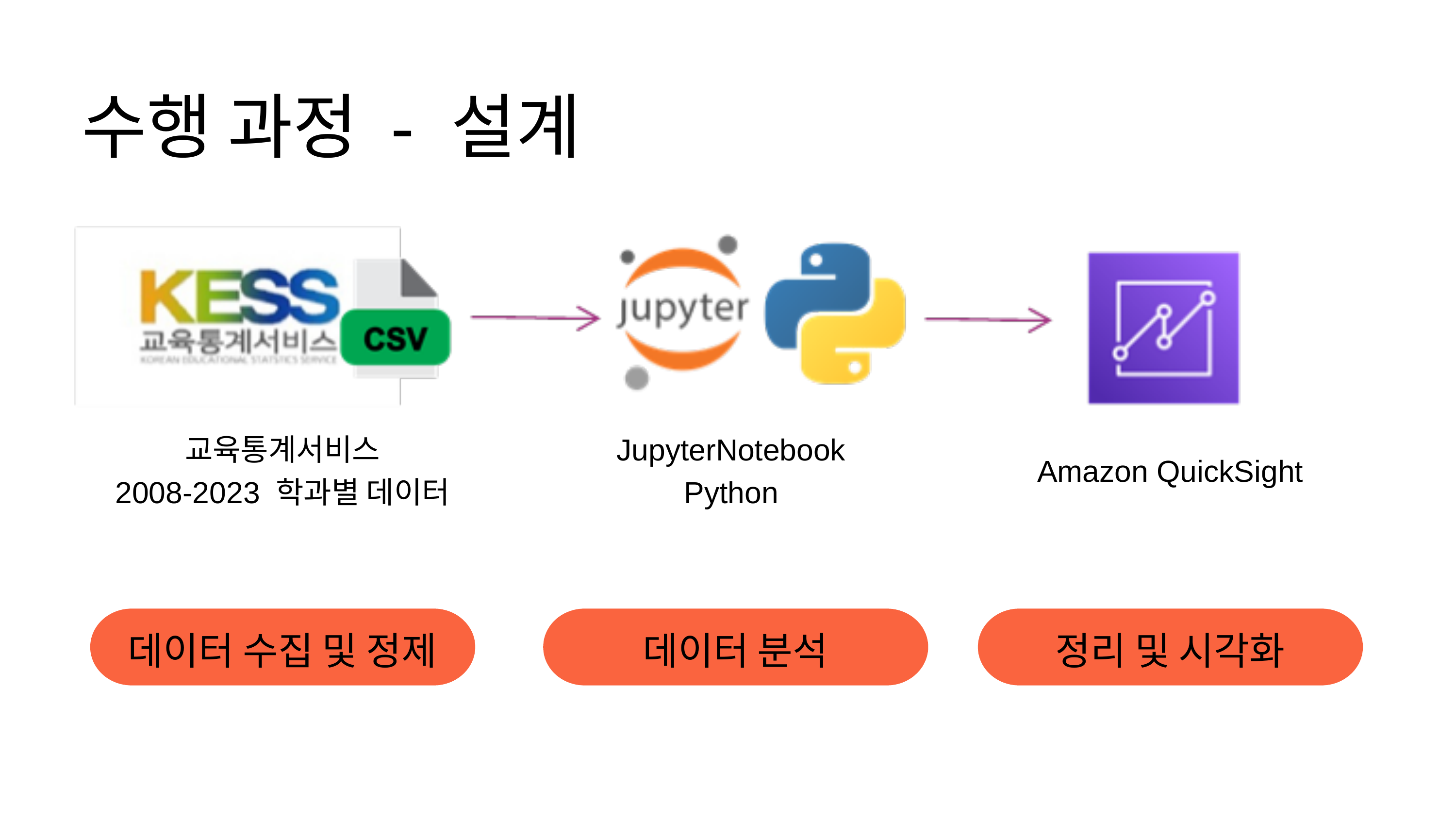

수행 과정 - 설계

교육통계서비스
2008-2023 학과별 데이터
JupyterNotebook
Python
Amazon QuickSight

데이터 수집 및 정제

데이터 분석

정리 및 시각화